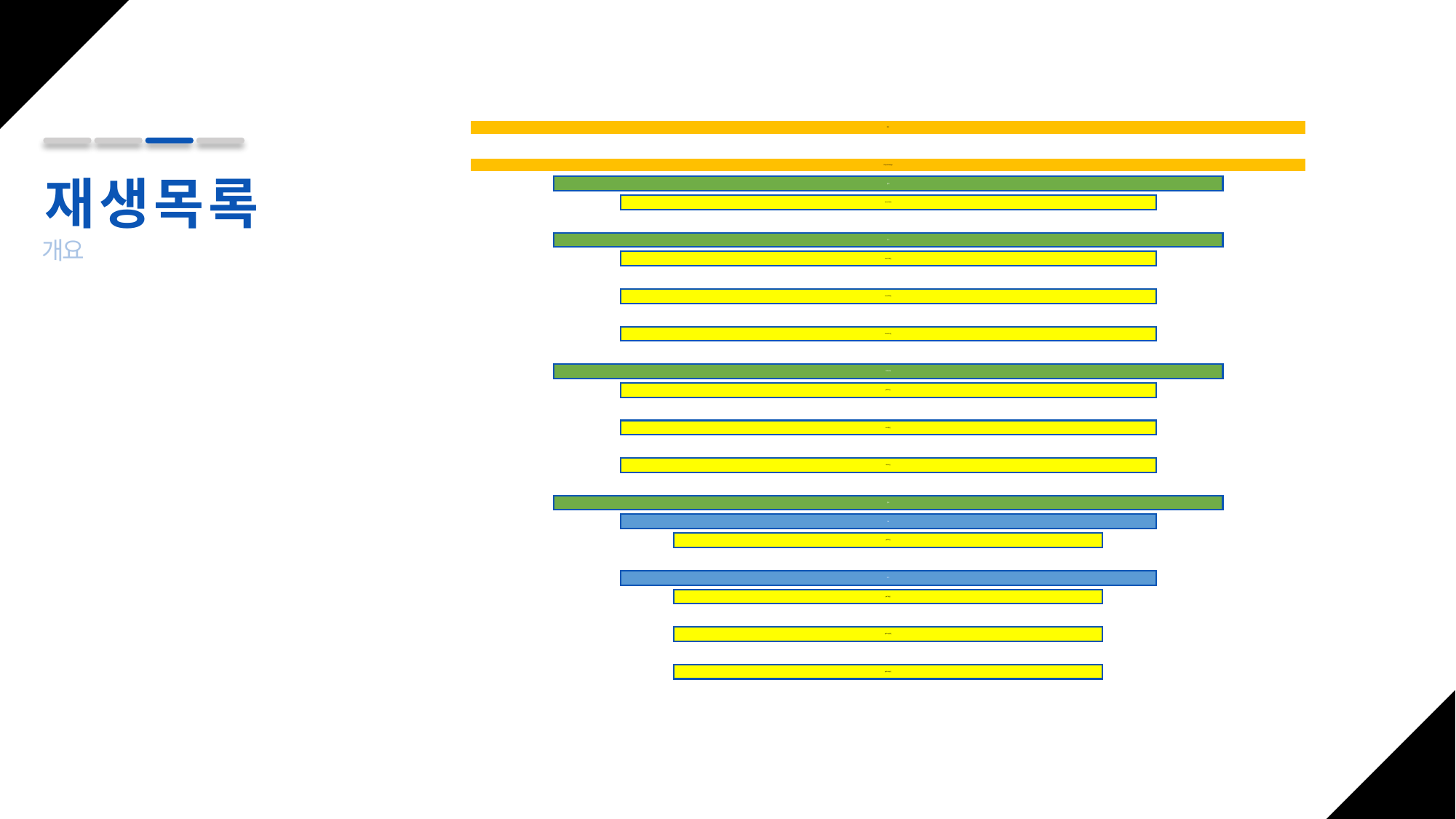

Edit
PlayerManage
selectList()
추가
insertDB()
insertList()
getInfo()
modify()
delete()
getTag()
getLength()
getImage()
태그
출력
checkDB()
삭제/수정
정보
DB
getDB()
재생목록
개요